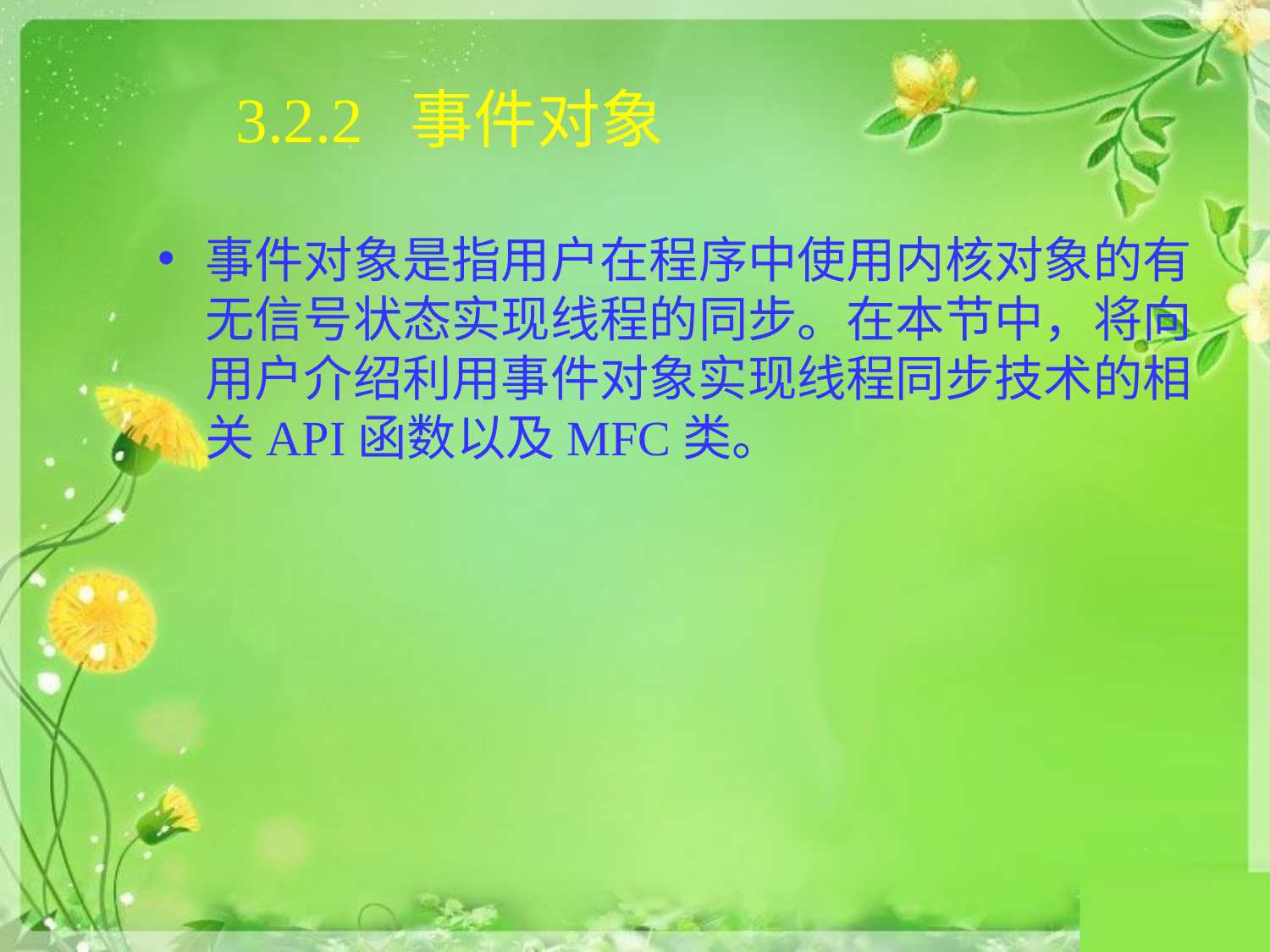

# 3.2.2  事件对象
事件对象是指用户在程序中使用内核对象的有无信号状态实现线程的同步。在本节中，将向用户介绍利用事件对象实现线程同步技术的相关API函数以及MFC类。